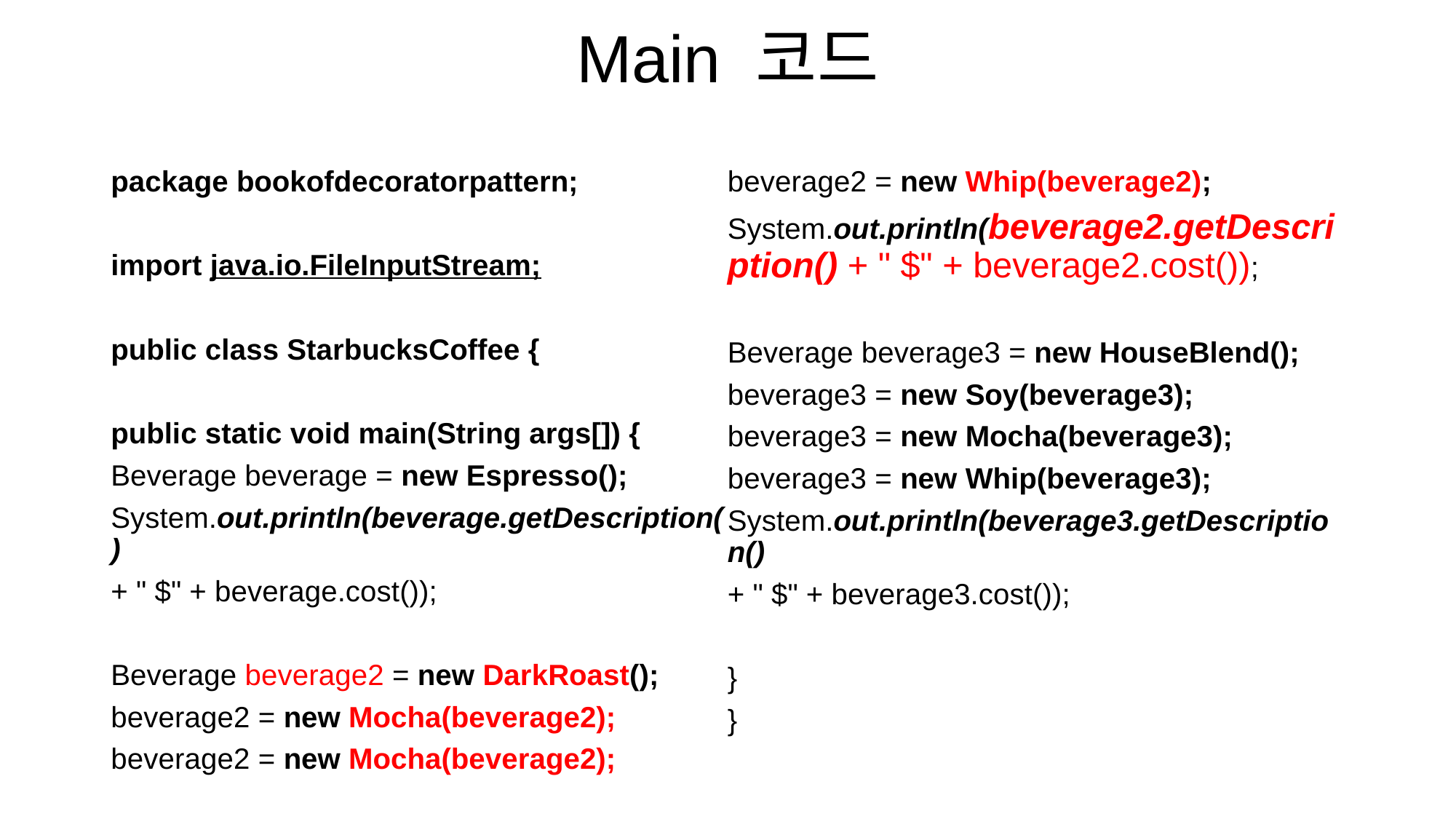

# Main 코드
package bookofdecoratorpattern;

import java.io.FileInputStream;

public class StarbucksCoffee {

public static void main(String args[]) {
Beverage beverage = new Espresso();
System.out.println(beverage.getDescription()
+ " $" + beverage.cost());

Beverage beverage2 = new DarkRoast();
beverage2 = new Mocha(beverage2);
beverage2 = new Mocha(beverage2);
beverage2 = new Whip(beverage2);
System.out.println(beverage2.getDescription() + " $" + beverage2.cost());

Beverage beverage3 = new HouseBlend();
beverage3 = new Soy(beverage3);
beverage3 = new Mocha(beverage3);
beverage3 = new Whip(beverage3);
System.out.println(beverage3.getDescription()
+ " $" + beverage3.cost());

}
}